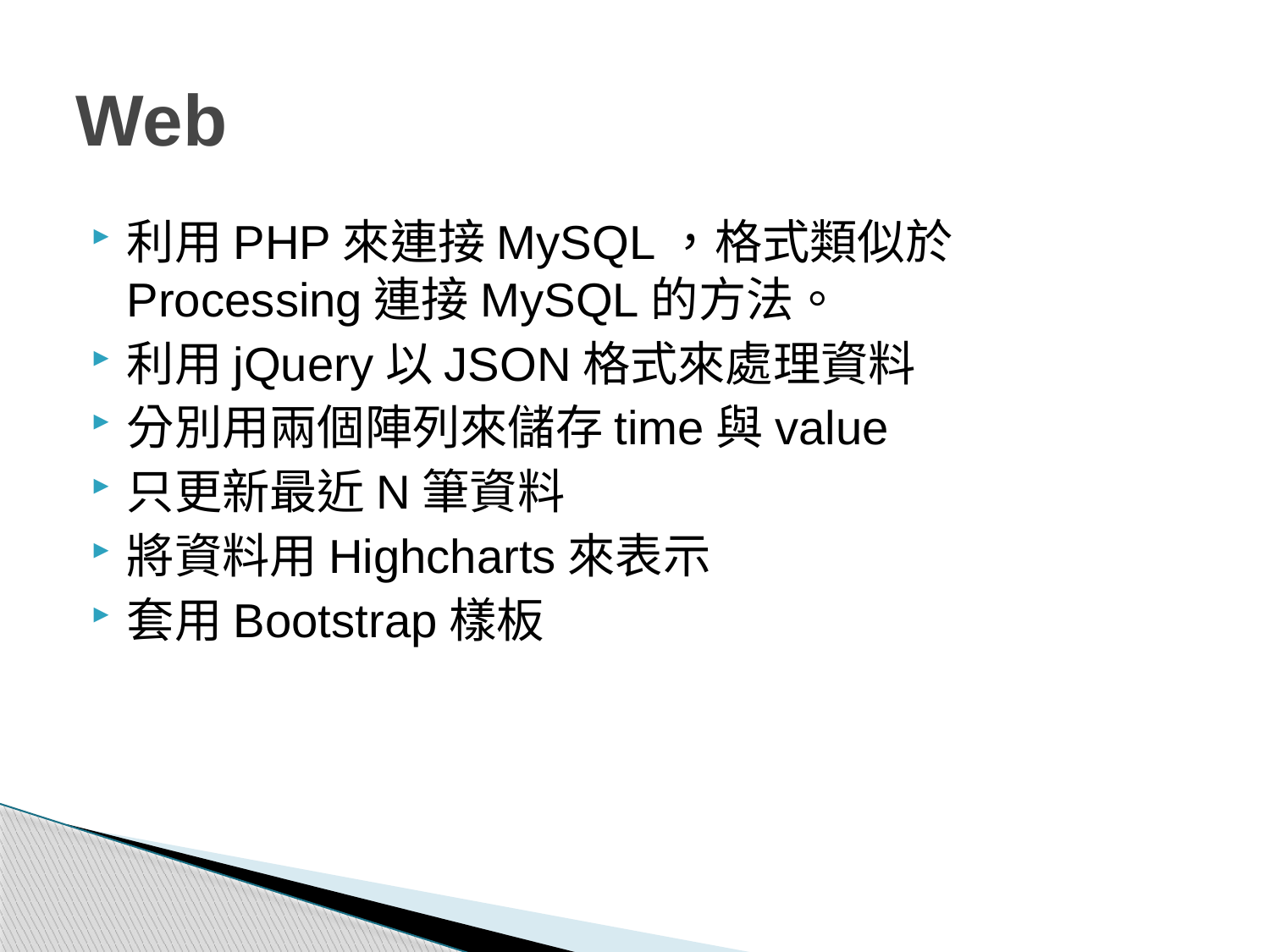

# Web
利用PHP來連接MySQL，格式類似於Processing連接MySQL的方法。
利用jQuery以JSON格式來處理資料
分別用兩個陣列來儲存time與value
只更新最近N筆資料
將資料用Highcharts來表示
套用Bootstrap樣板